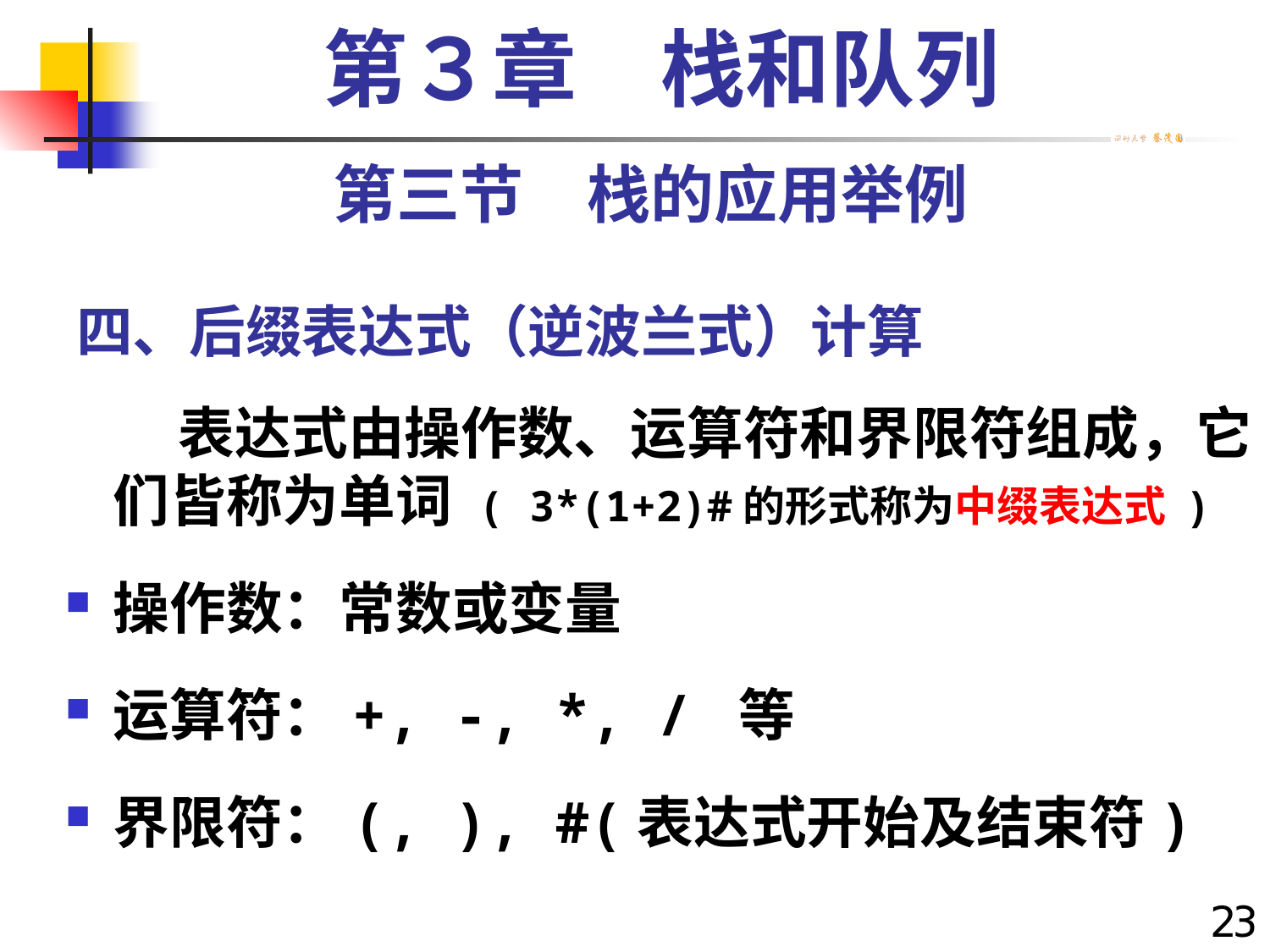

第３章　栈和队列
第三节　栈的应用举例
# 四、后缀表达式（逆波兰式）计算
　　表达式由操作数、运算符和界限符组成，它们皆称为单词 ( 3*(1+2)#的形式称为中缀表达式 )
操作数：常数或变量
运算符：+, -, *, / 等
界限符：(, ), #(表达式开始及结束符)
23